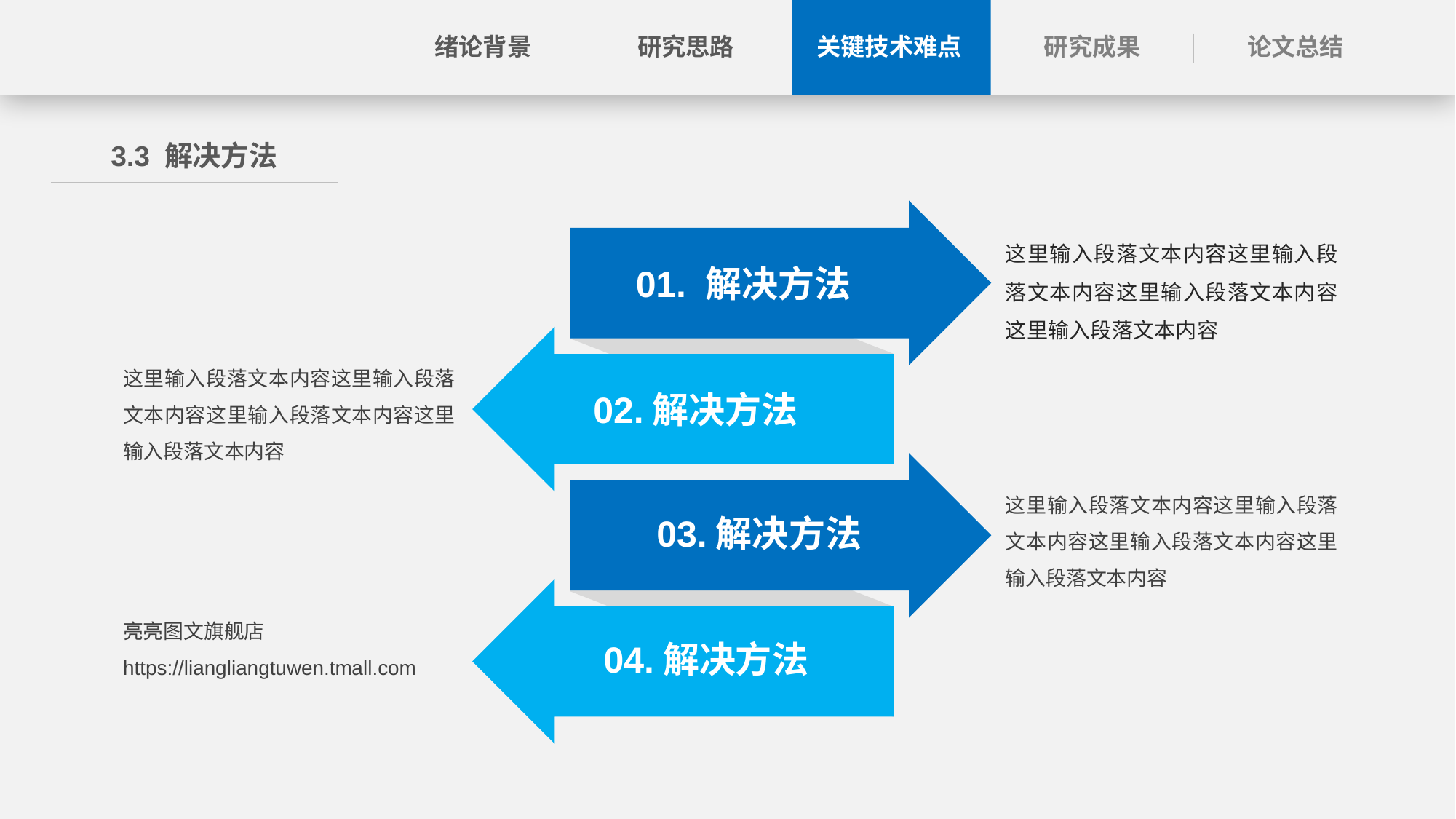

绪论背景
关键技术难点
论文总结
研究思路
研究成果
3.3 解决方法

这里输入段落文本内容这里输入段落文本内容这里输入段落文本内容这里输入段落文本内容
01. 解决方法

这里输入段落文本内容这里输入段落文本内容这里输入段落文本内容这里输入段落文本内容
02.解决方法

这里输入段落文本内容这里输入段落文本内容这里输入段落文本内容这里输入段落文本内容
03.解决方法

亮亮图文旗舰店
https://liangliangtuwen.tmall.com
04.解决方法